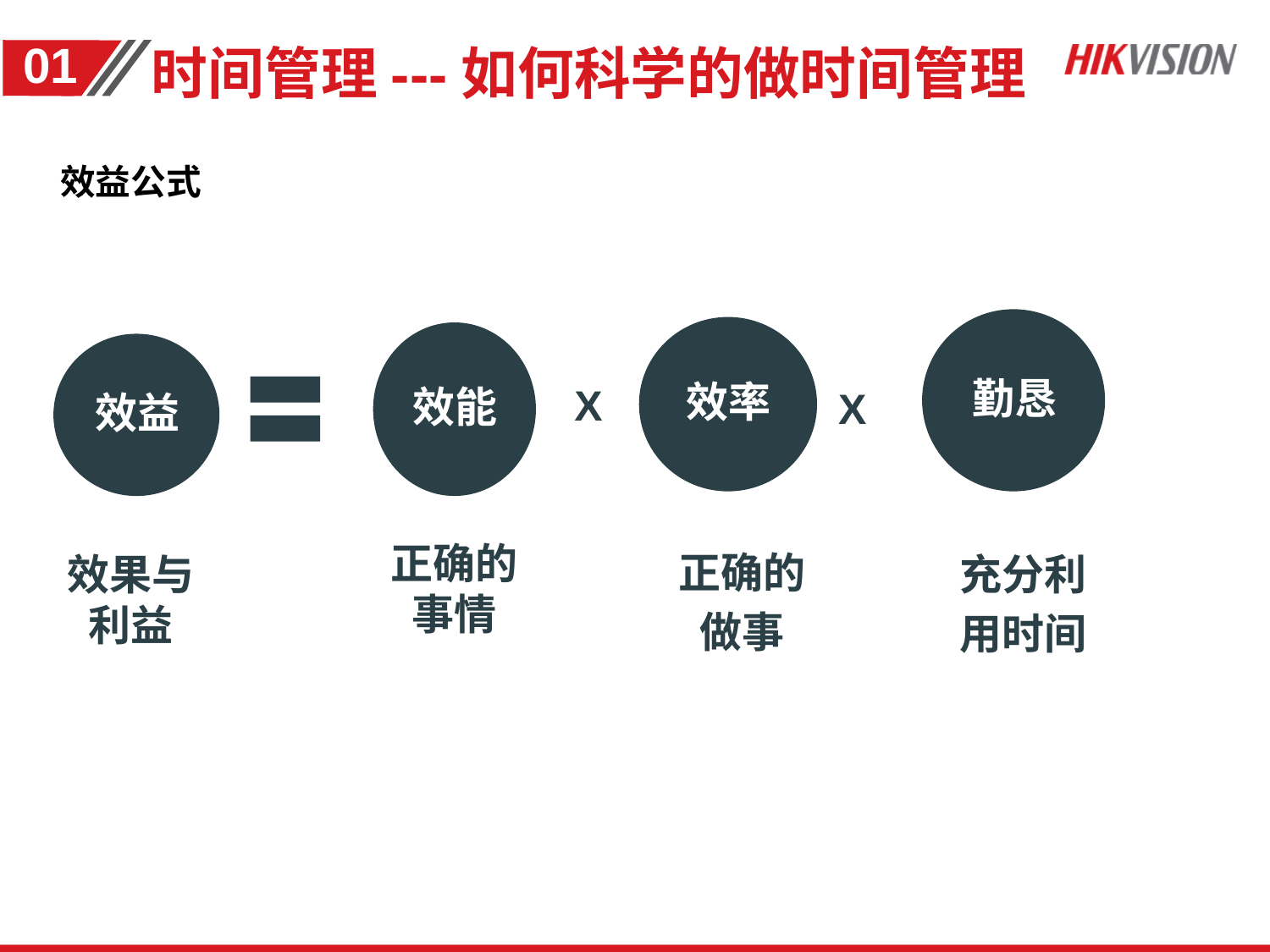

时间管理---如何科学的做时间管理

01
效益公式
勤恳
效率
效能
效益

X
X
正确的
事情
正确的
做事
充分利
用时间
效果与
利益